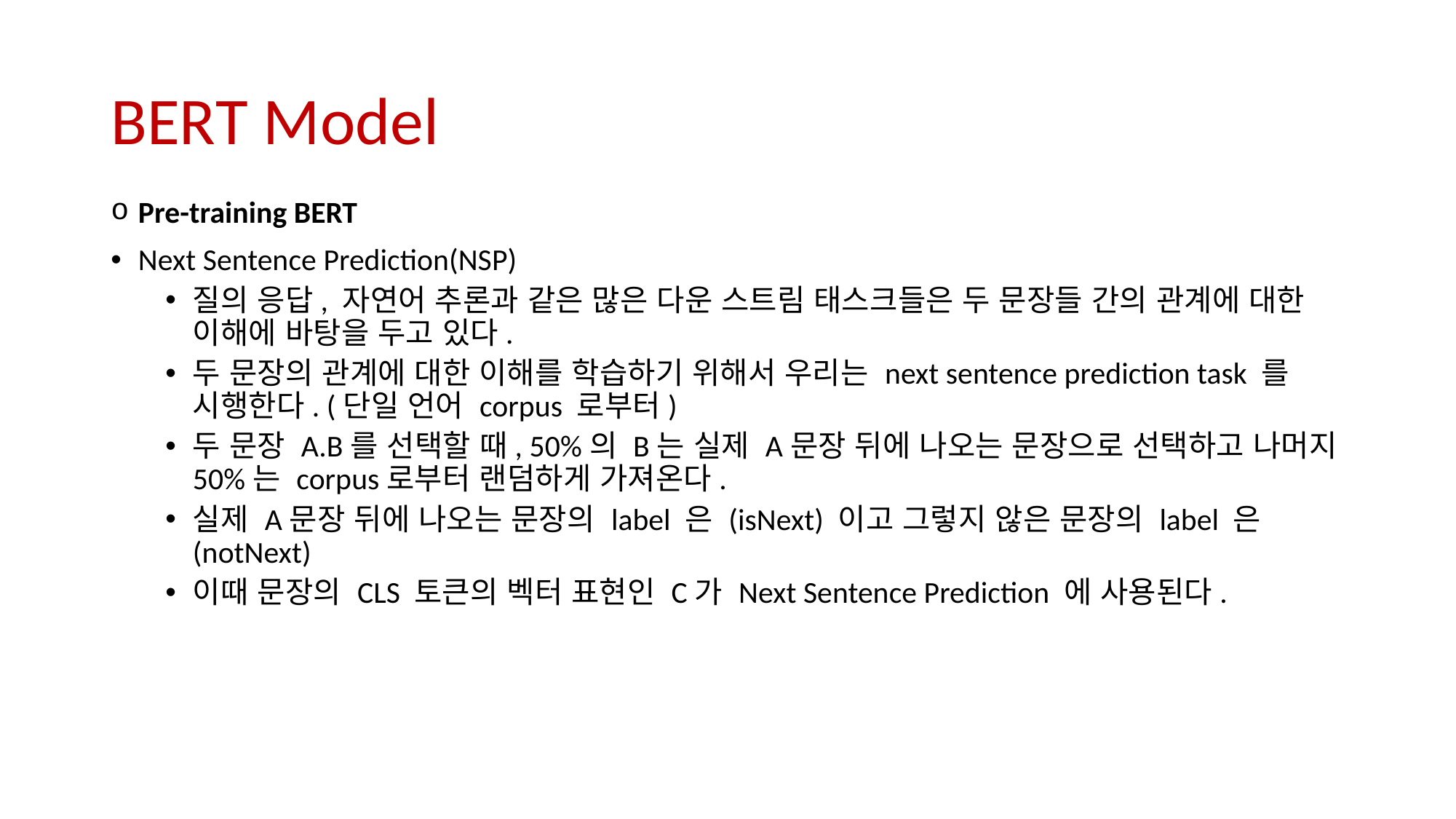

# BERT Model
Pre-training BERT
Next Sentence Prediction(NSP)
질의 응답, 자연어 추론과 같은 많은 다운 스트림 태스크들은 두 문장들 간의 관계에 대한 이해에 바탕을 두고 있다.
두 문장의 관계에 대한 이해를 학습하기 위해서 우리는 next sentence prediction task 를 시행한다. (단일 언어 corpus 로부터)
두 문장 A.B를 선택할 때, 50%의 B는 실제 A문장 뒤에 나오는 문장으로 선택하고 나머지 50%는 corpus로부터 랜덤하게 가져온다.
실제 A문장 뒤에 나오는 문장의 label 은 (isNext) 이고 그렇지 않은 문장의 label 은 (notNext)
이때 문장의 CLS 토큰의 벡터 표현인 C가 Next Sentence Prediction 에 사용된다.